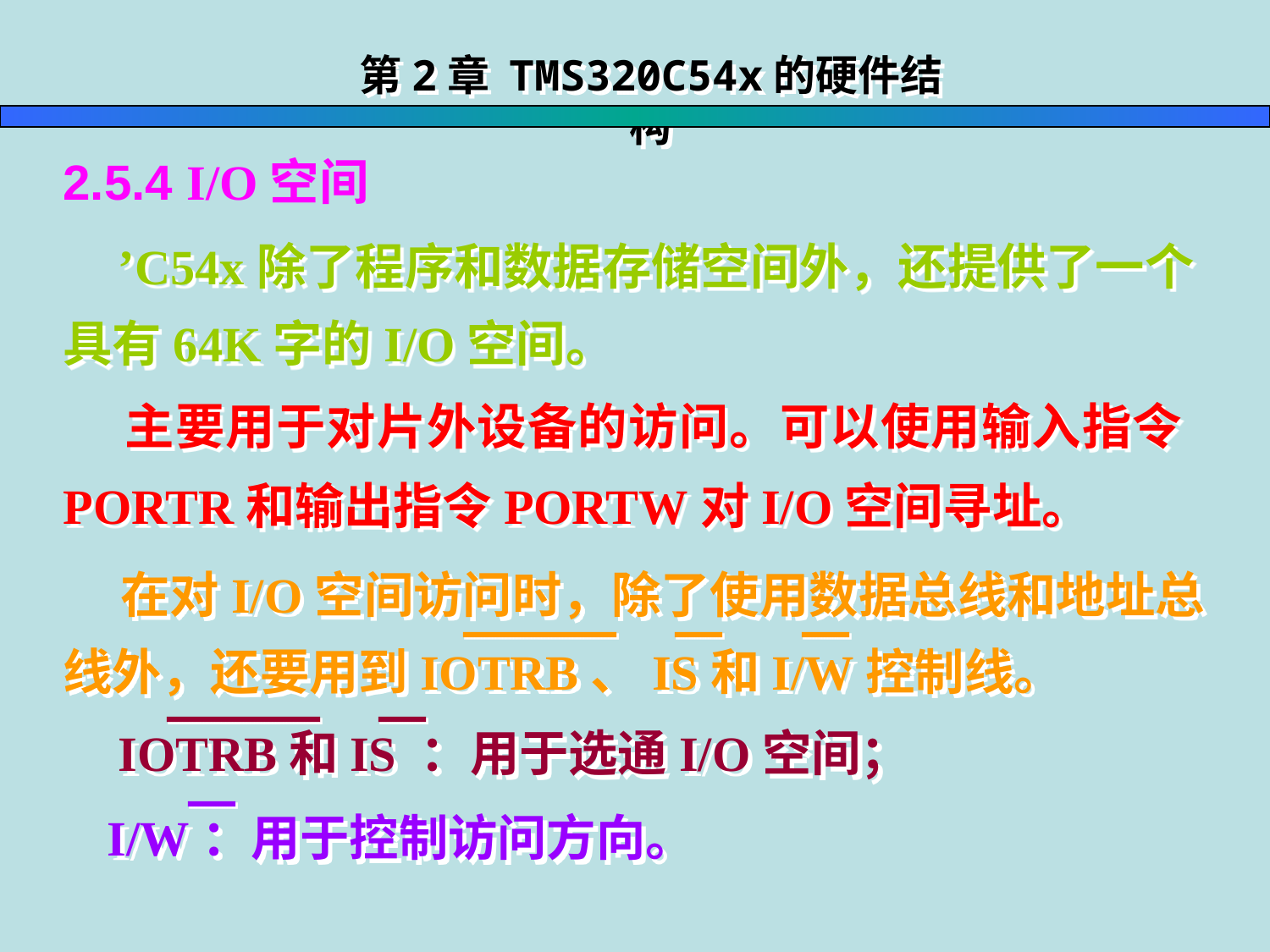

第2章 TMS320C54x的硬件结构

2.5.4 I/O空间
    ’C54x除了程序和数据存储空间外，还提供了一个具有64K字的I/O空间。
    主要用于对片外设备的访问。可以使用输入指令PORTR和输出指令PORTW对I/O空间寻址。
    在对I/O空间访问时，除了使用数据总线和地址总线外，还要用到IOTRB、IS和I/W控制线。

    IOTRB和IS ：用于选通I/O空间；

    I/W：用于控制访问方向。

105